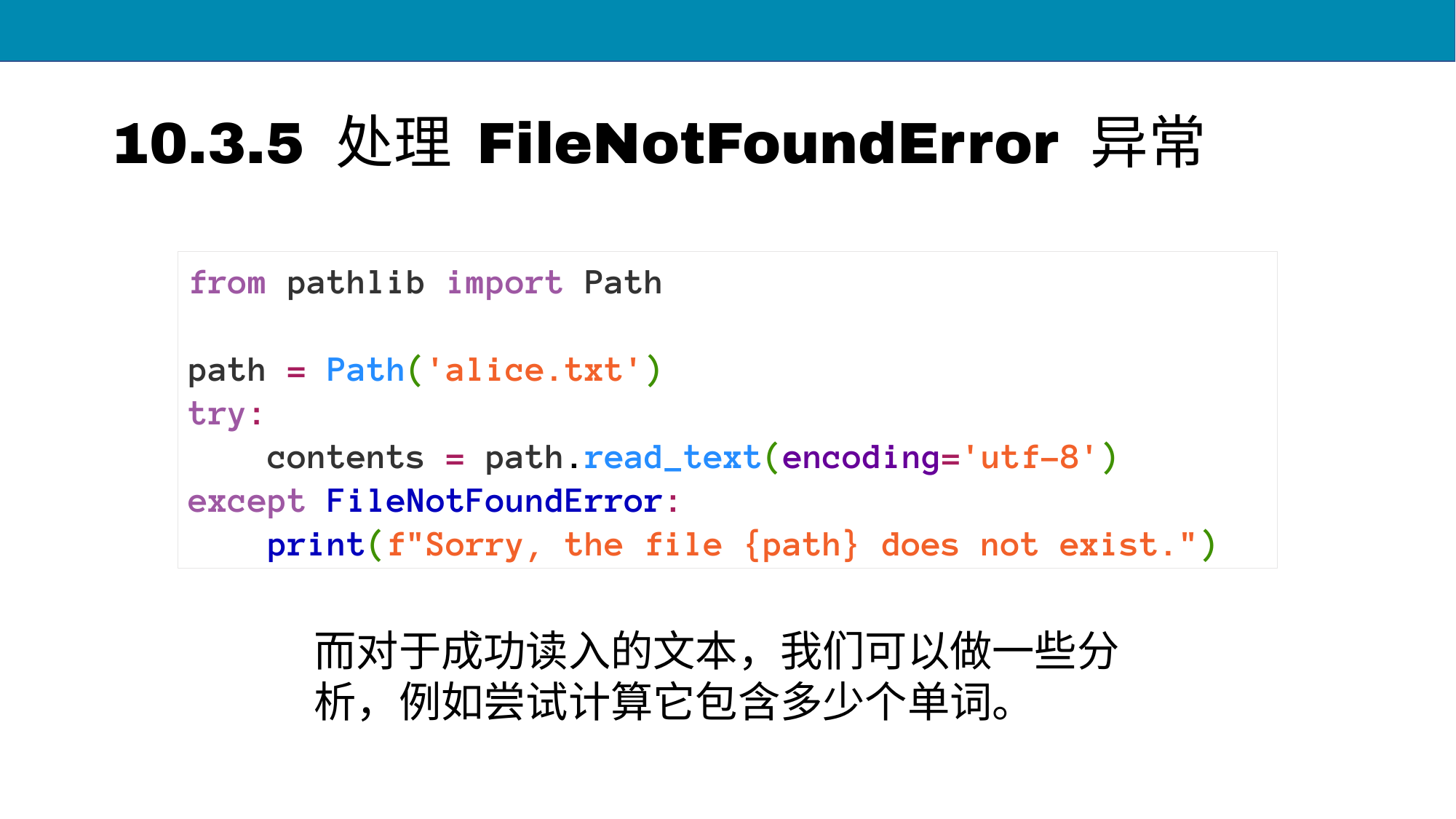

# 10.3.5 处理 FileNotFoundError 异常
from pathlib import Path
path = Path('alice.txt')
try:
    contents = path.read_text(encoding='utf-8')
except FileNotFoundError:
    print(f"Sorry, the file {path} does not exist.")

而对于成功读入的文本，我们可以做一些分析，例如尝试计算它包含多少个单词。